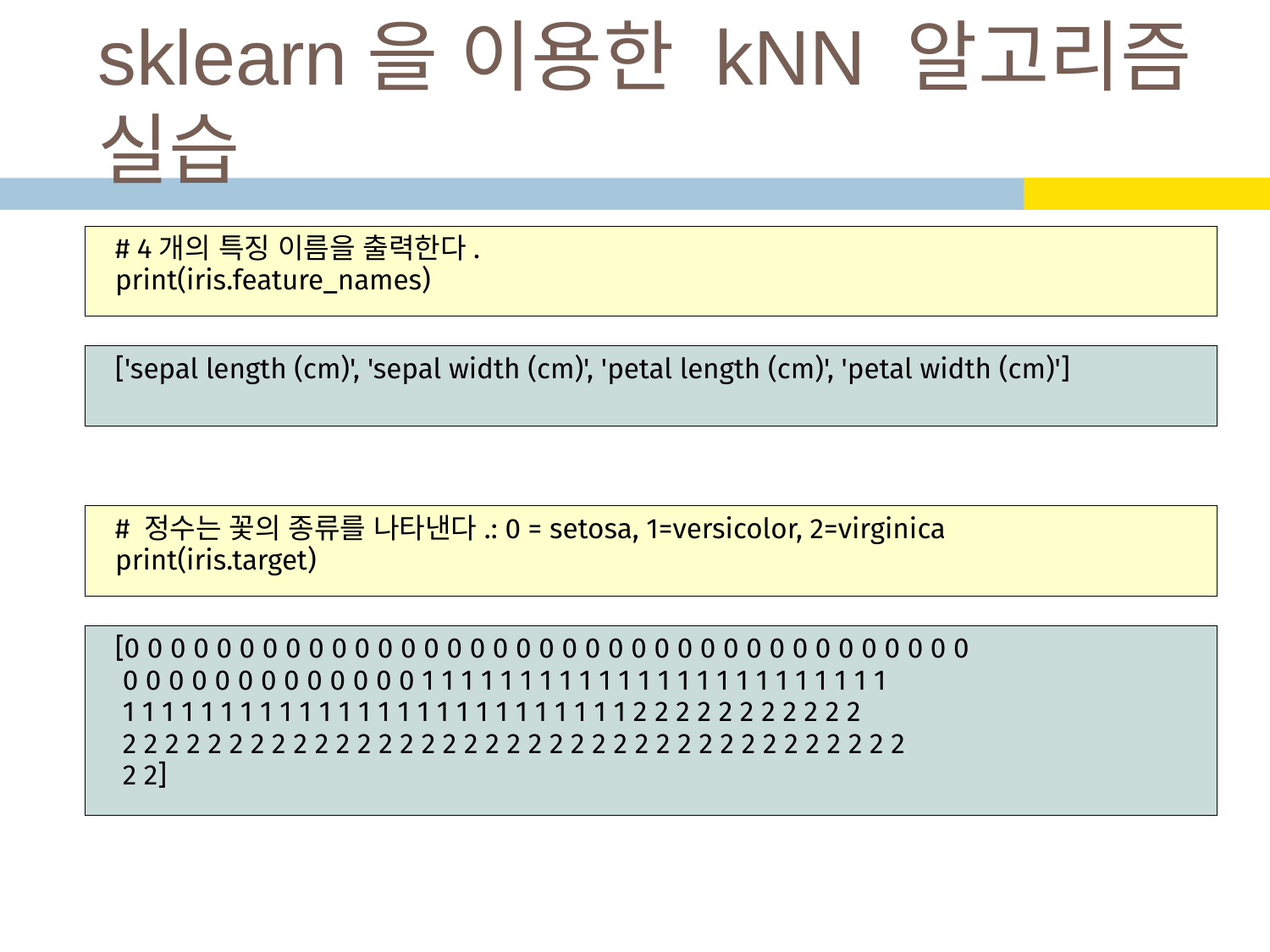

# sklearn을 이용한 kNN 알고리즘 실습
# 4개의 특징 이름을 출력한다.
print(iris.feature_names)
['sepal length (cm)', 'sepal width (cm)', 'petal length (cm)', 'petal width (cm)']
# 정수는 꽃의 종류를 나타낸다.: 0 = setosa, 1=versicolor, 2=virginica
print(iris.target)
[0 0 0 0 0 0 0 0 0 0 0 0 0 0 0 0 0 0 0 0 0 0 0 0 0 0 0 0 0 0 0 0 0 0 0 0 0
 0 0 0 0 0 0 0 0 0 0 0 0 0 1 1 1 1 1 1 1 1 1 1 1 1 1 1 1 1 1 1 1 1 1 1 1 1
 1 1 1 1 1 1 1 1 1 1 1 1 1 1 1 1 1 1 1 1 1 1 1 1 1 1 2 2 2 2 2 2 2 2 2 2 2
 2 2 2 2 2 2 2 2 2 2 2 2 2 2 2 2 2 2 2 2 2 2 2 2 2 2 2 2 2 2 2 2 2 2 2 2 2
 2 2]